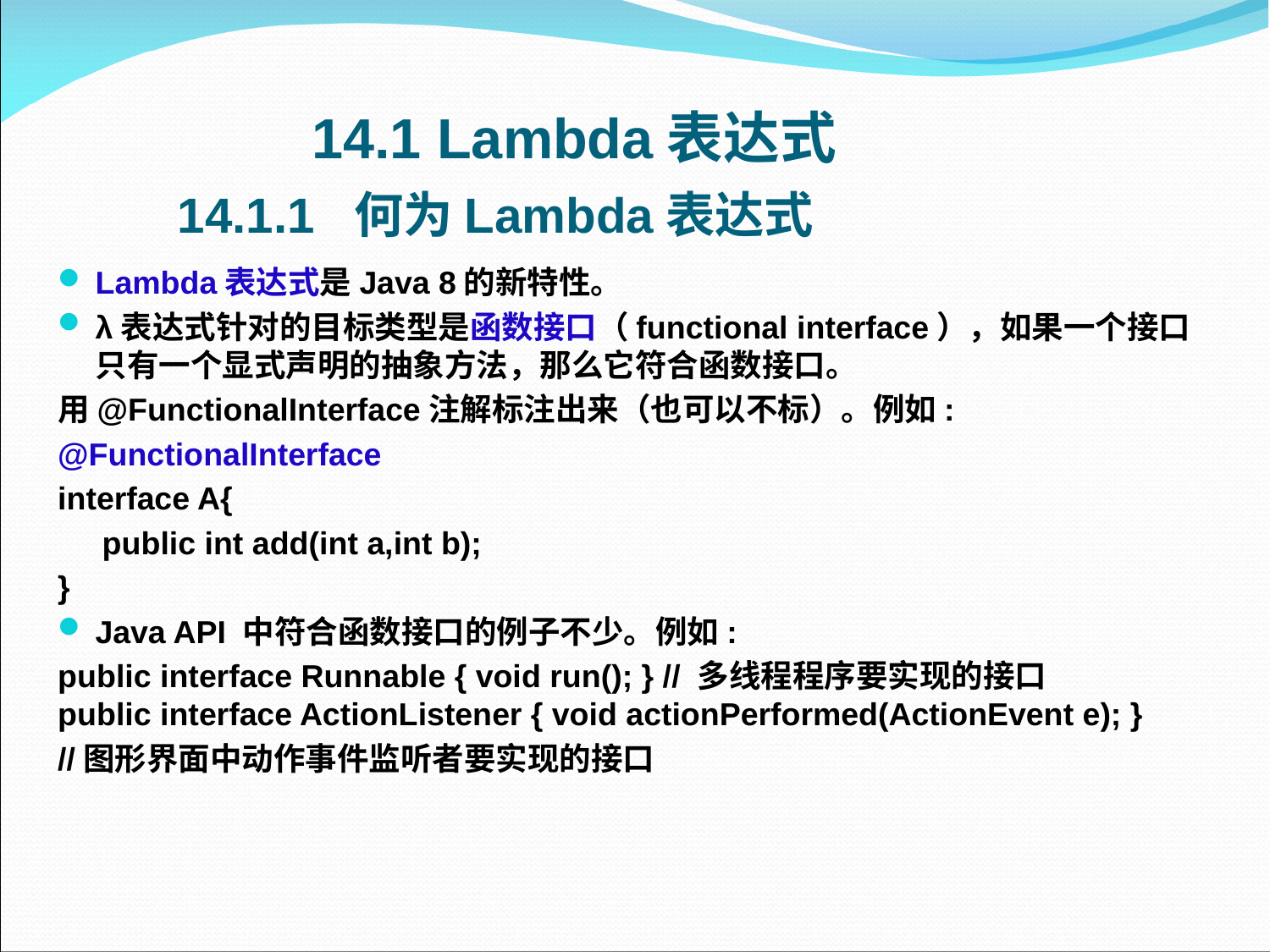

14.1 Lambda表达式
14.1.1  何为Lambda表达式
Lambda表达式是Java 8的新特性。
λ表达式针对的目标类型是函数接口（functional interface），如果一个接口只有一个显式声明的抽象方法，那么它符合函数接口。
用@FunctionalInterface注解标注出来（也可以不标）。例如:
@FunctionalInterface
interface A{
     public int add(int a,int b);
}
Java API 中符合函数接口的例子不少。例如:
public interface Runnable { void run(); } // 多线程程序要实现的接口   
public interface ActionListener { void actionPerformed(ActionEvent e); }
//图形界面中动作事件监听者要实现的接口